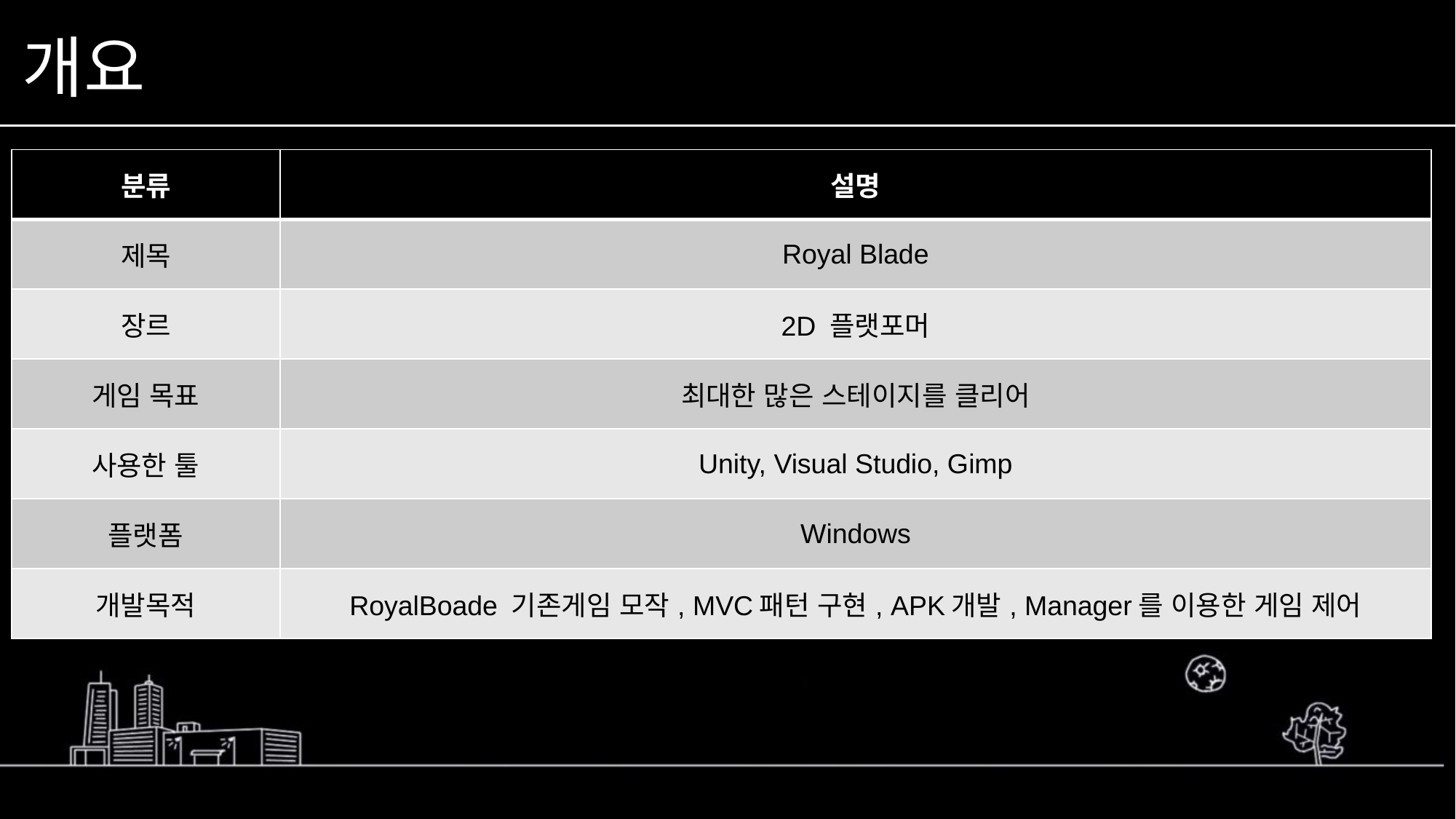

# 개요
| 분류 | 설명 |
| --- | --- |
| 제목 | Royal Blade |
| 장르 | 2D 플랫포머 |
| 게임 목표 | 최대한 많은 스테이지를 클리어 |
| 사용한 툴 | Unity, Visual Studio, Gimp |
| 플랫폼 | Windows |
| 개발목적 | RoyalBoade 기존게임 모작, MVC패턴 구현, APK개발, Manager를 이용한 게임 제어 |